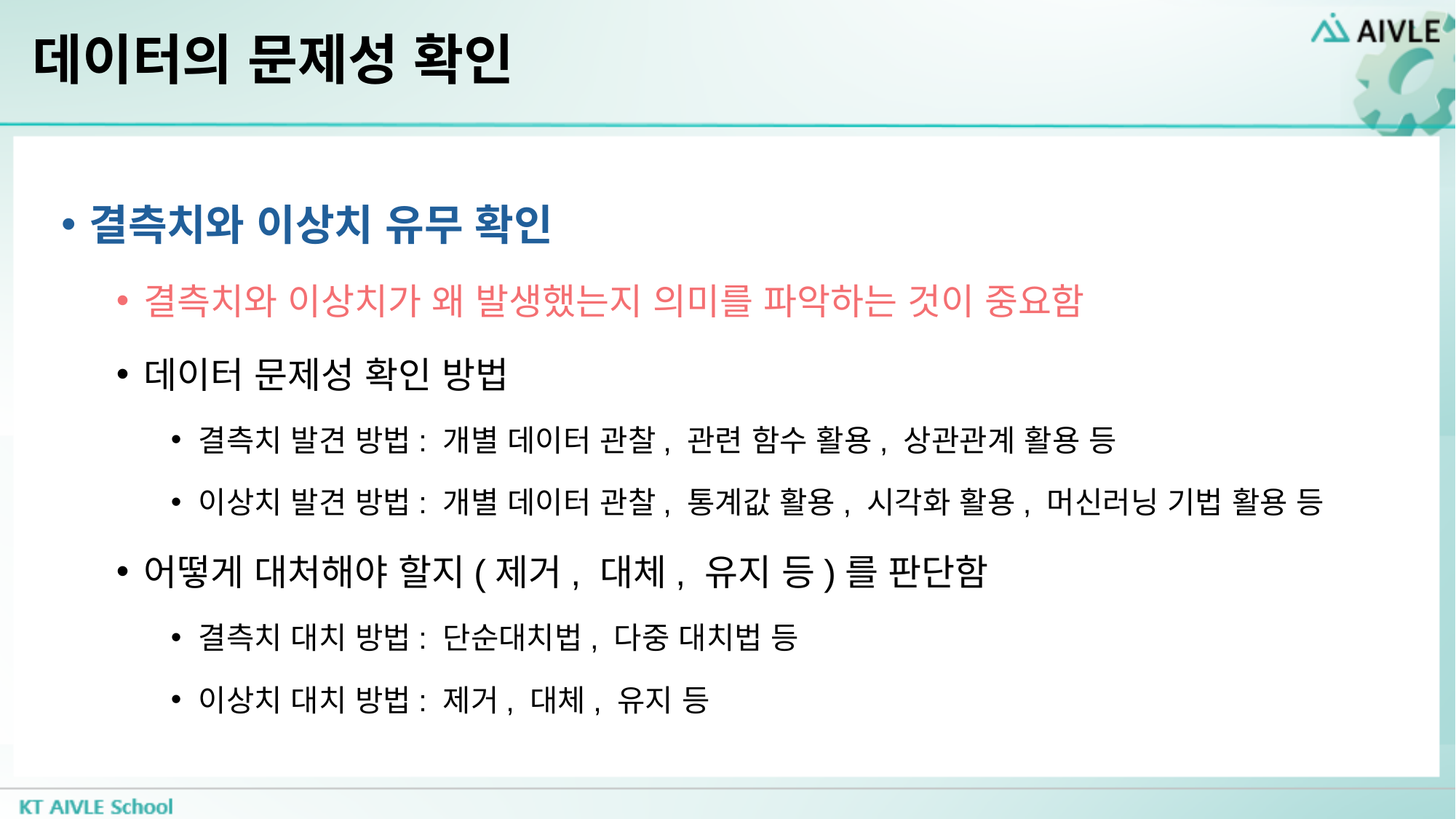

# 데이터의 문제성 확인
결측치와 이상치 유무 확인
결측치와 이상치가 왜 발생했는지 의미를 파악하는 것이 중요함
데이터 문제성 확인 방법
결측치 발견 방법: 개별 데이터 관찰, 관련 함수 활용, 상관관계 활용 등
이상치 발견 방법: 개별 데이터 관찰, 통계값 활용, 시각화 활용, 머신러닝 기법 활용 등
어떻게 대처해야 할지(제거, 대체, 유지 등)를 판단함
결측치 대치 방법: 단순대치법, 다중 대치법 등
이상치 대치 방법: 제거, 대체, 유지 등